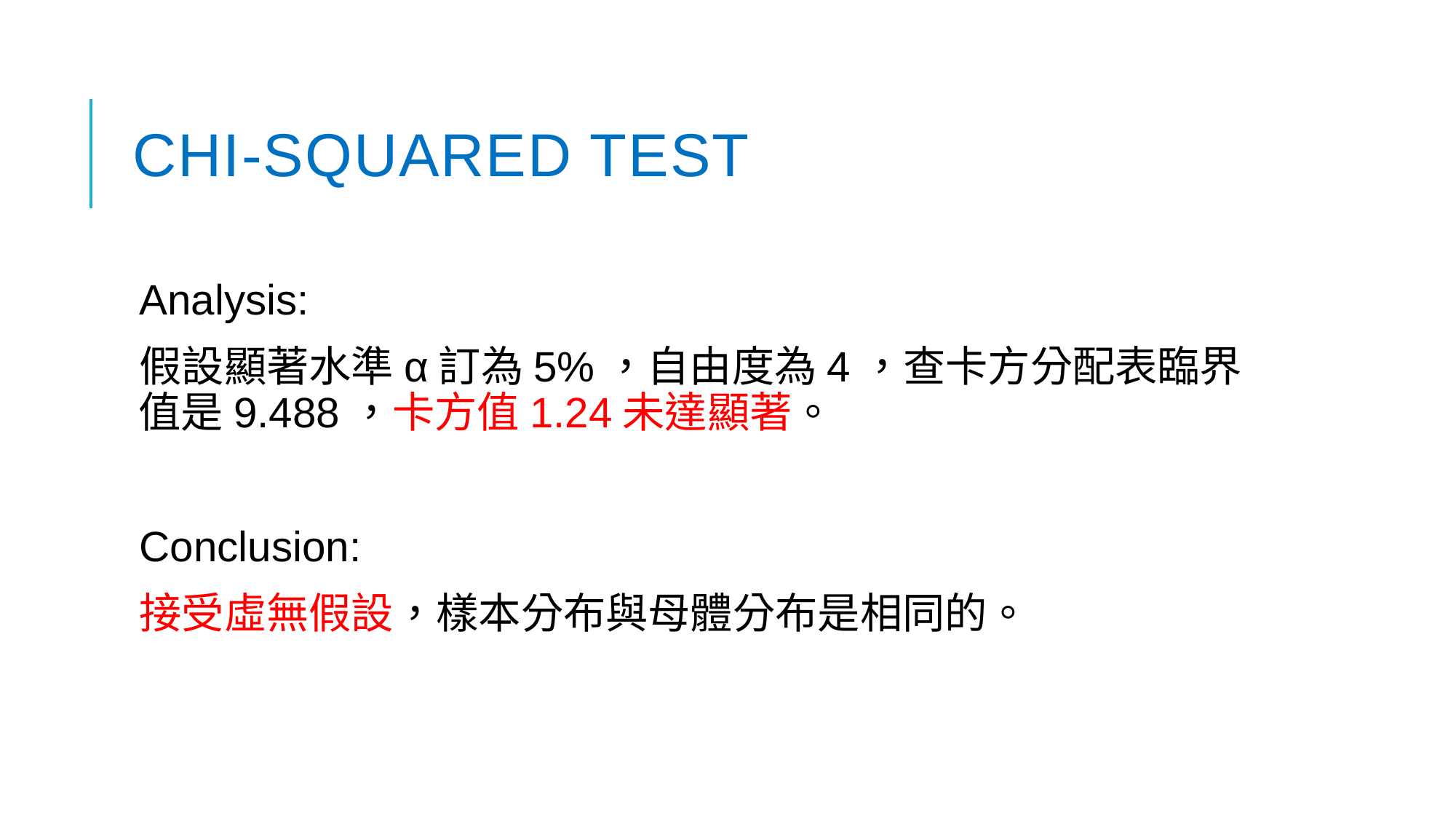

# chi-squared test
Analysis:
假設顯著水準α訂為5%，自由度為4，查卡方分配表臨界值是9.488，卡方值1.24未達顯著。

Conclusion:
接受虛無假設，樣本分布與母體分布是相同的。